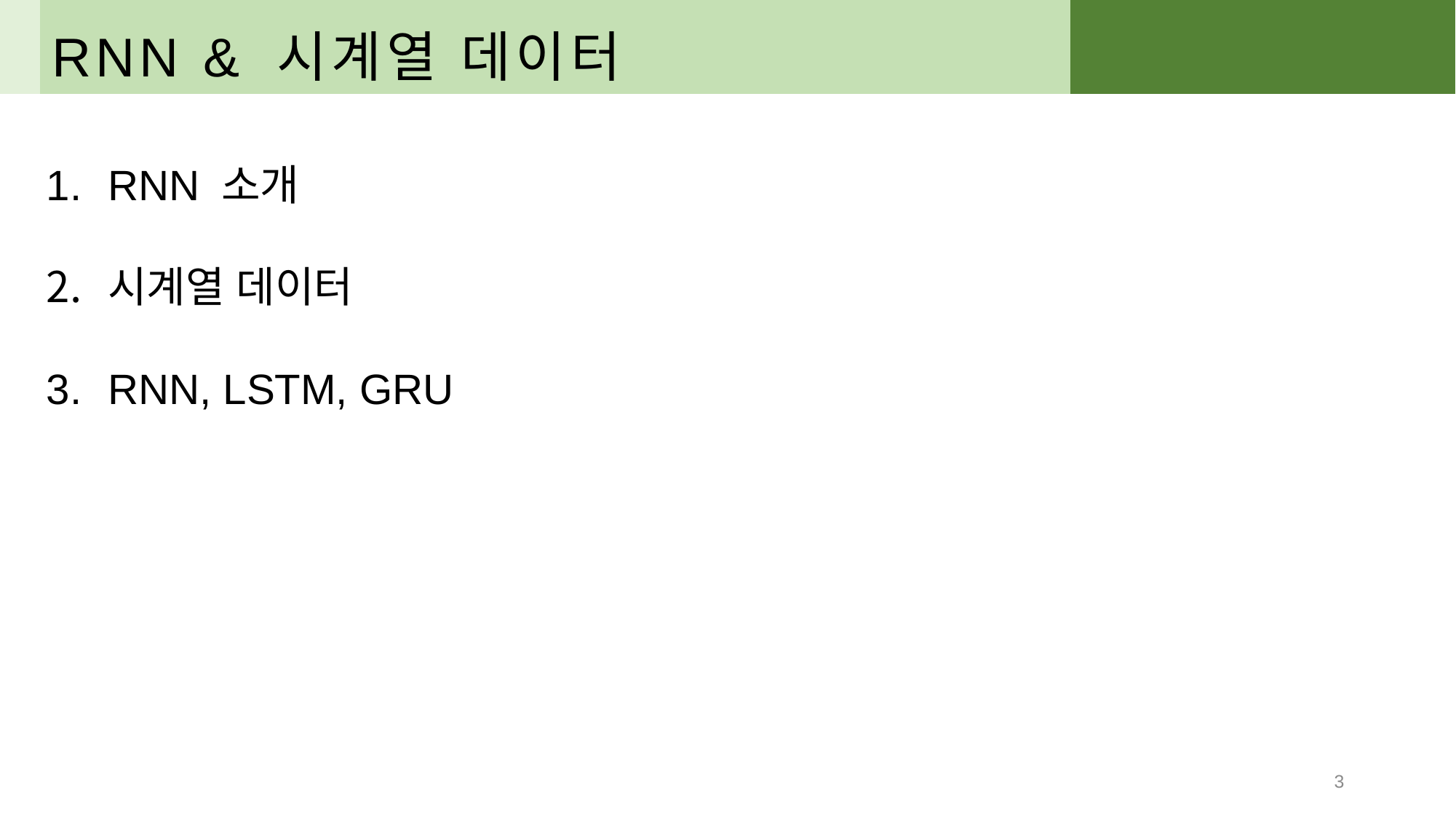

RNN & 시계열 데이터

RNN 소개

시계열 데이터

RNN, LSTM, GRU

3